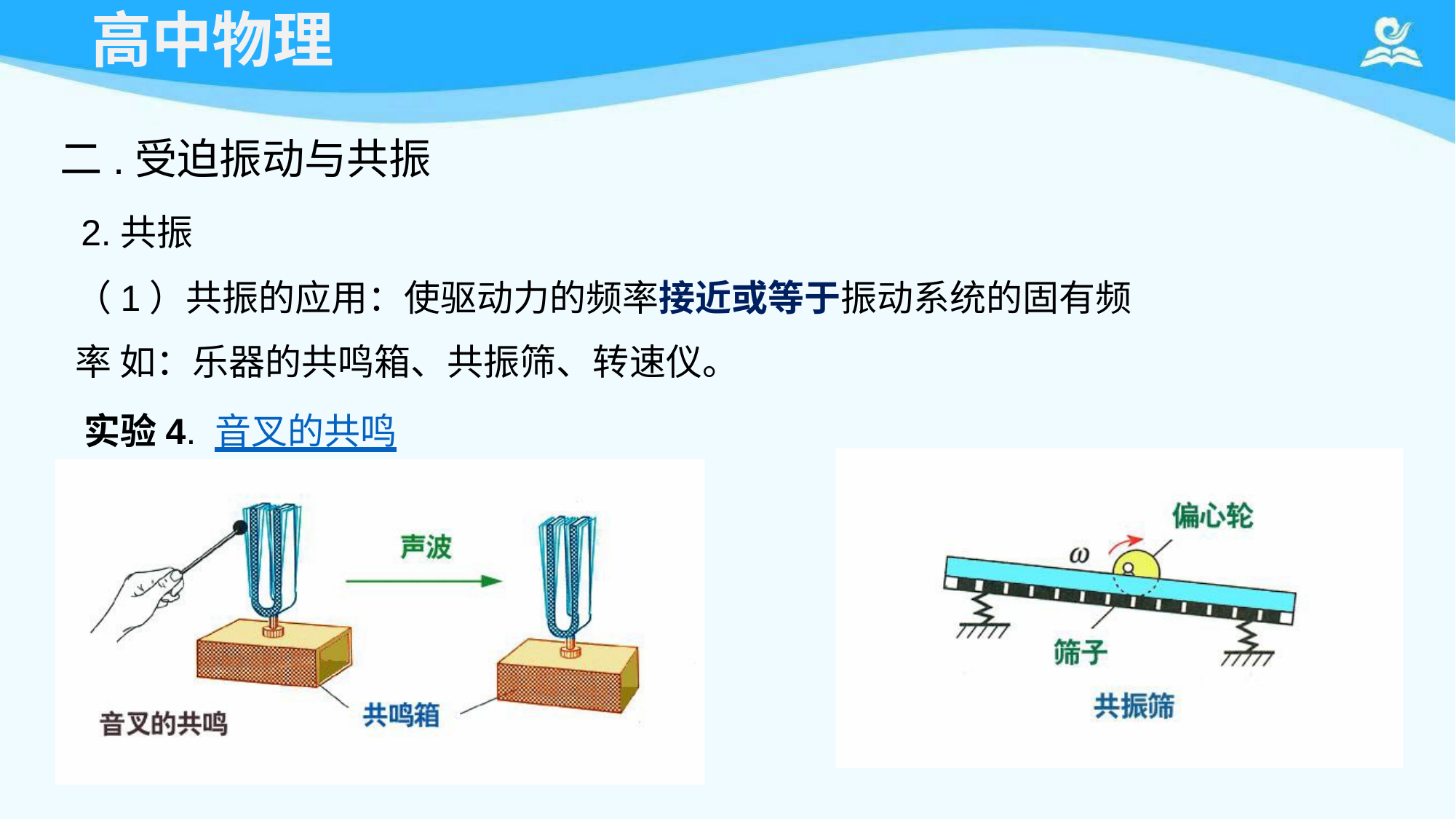

# 高中物理
二.受迫振动与共振
2.共振
（1）共振的应用：使驱动力的频率接近或等于振动系统的固有频率 如：乐器的共鸣箱、共振筛、转速仪。
实验4. 音叉的共鸣